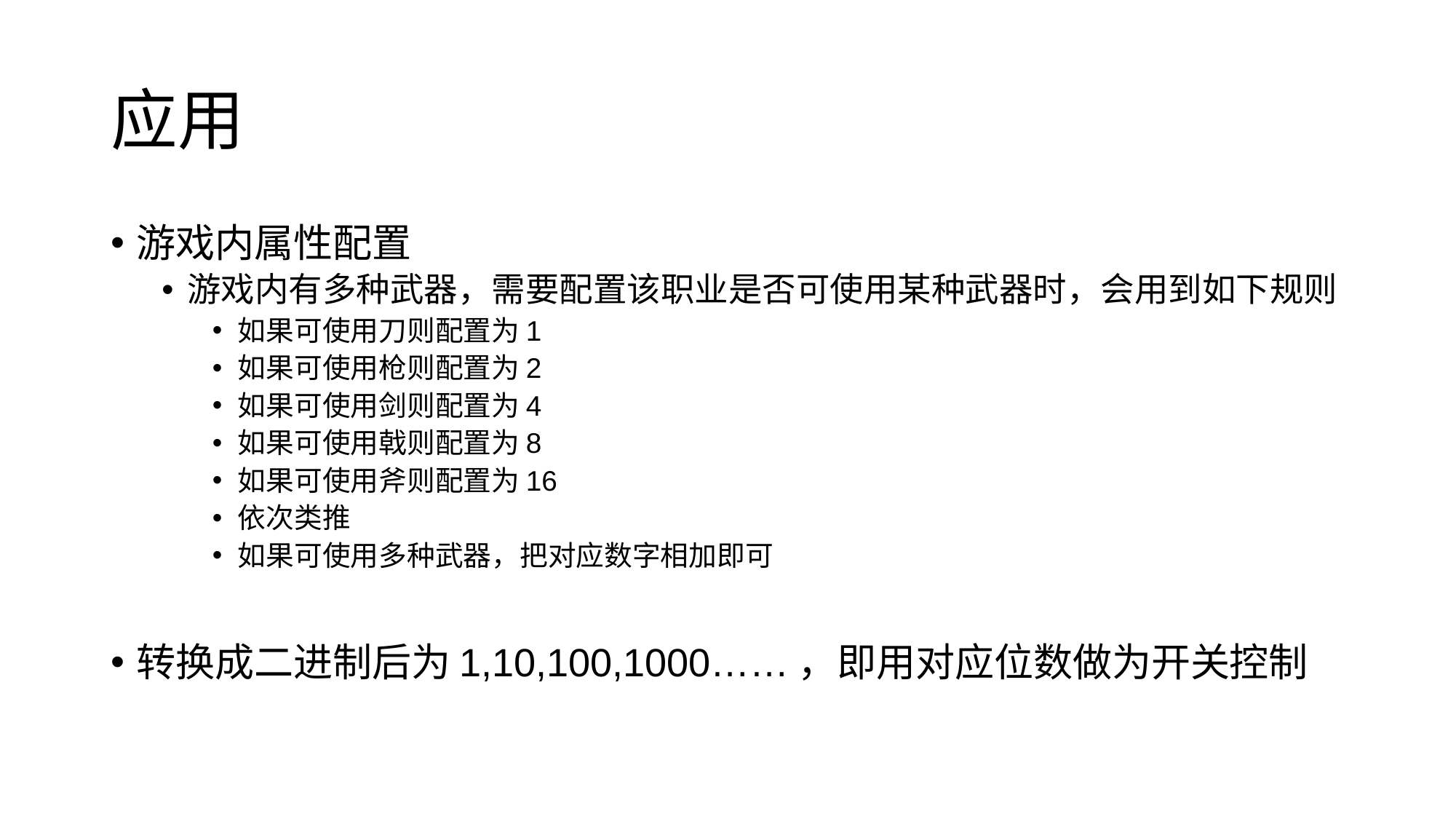

# 应用
游戏内属性配置
游戏内有多种武器，需要配置该职业是否可使用某种武器时，会用到如下规则
如果可使用刀则配置为1
如果可使用枪则配置为2
如果可使用剑则配置为4
如果可使用戟则配置为8
如果可使用斧则配置为16
依次类推
如果可使用多种武器，把对应数字相加即可

转换成二进制后为1,10,100,1000……，即用对应位数做为开关控制